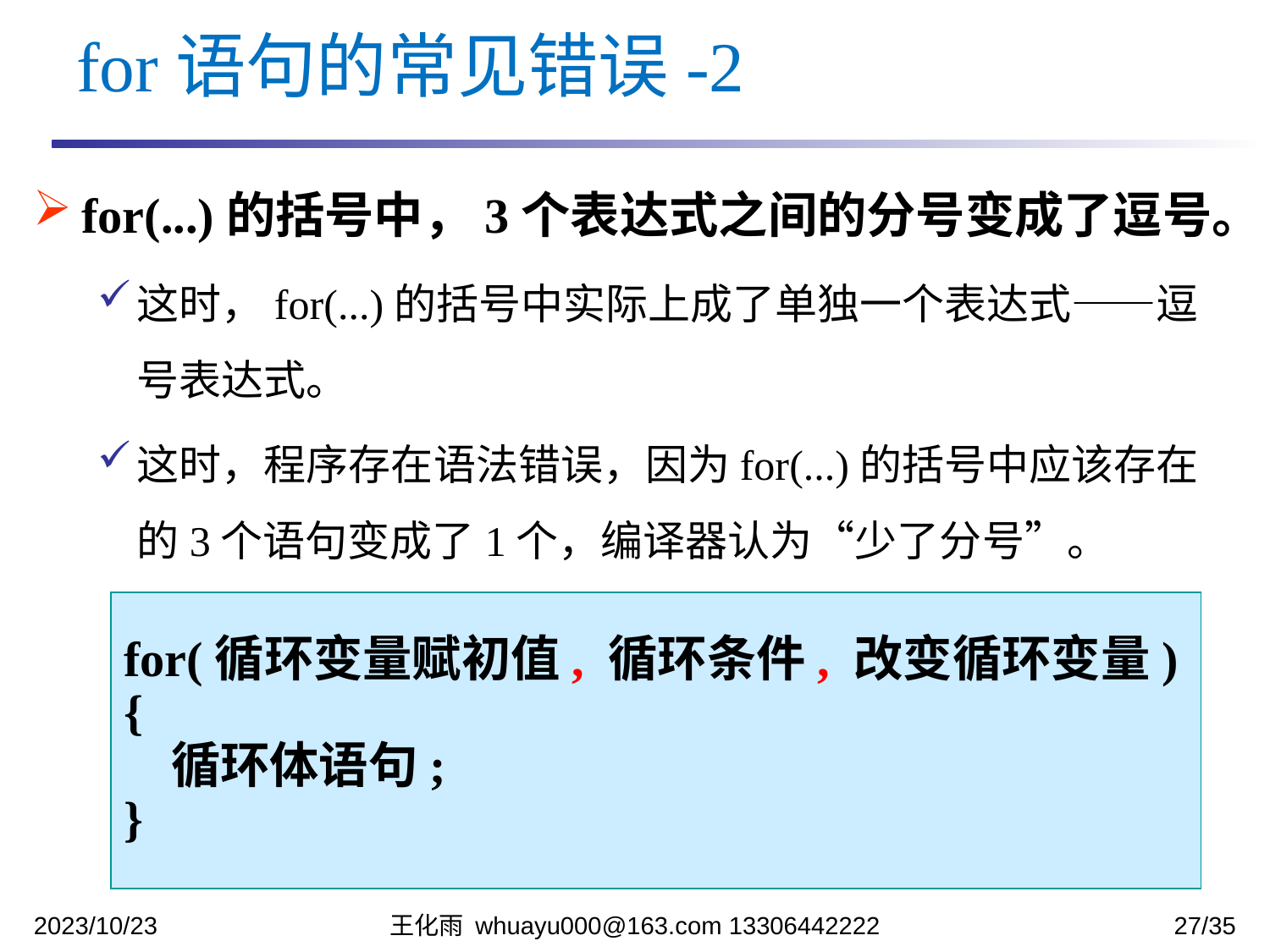

for语句的常见错误-2
for(...)的括号中，3个表达式之间的分号变成了逗号。
这时，for(...)的括号中实际上成了单独一个表达式——逗号表达式。
这时，程序存在语法错误，因为for(...)的括号中应该存在的3个语句变成了1个，编译器认为“少了分号”。
for(循环变量赋初值, 循环条件, 改变循环变量)
{
	循环体语句;
}
2023/10/23
王化雨 whuayu000@163.com 13306442222
27/35